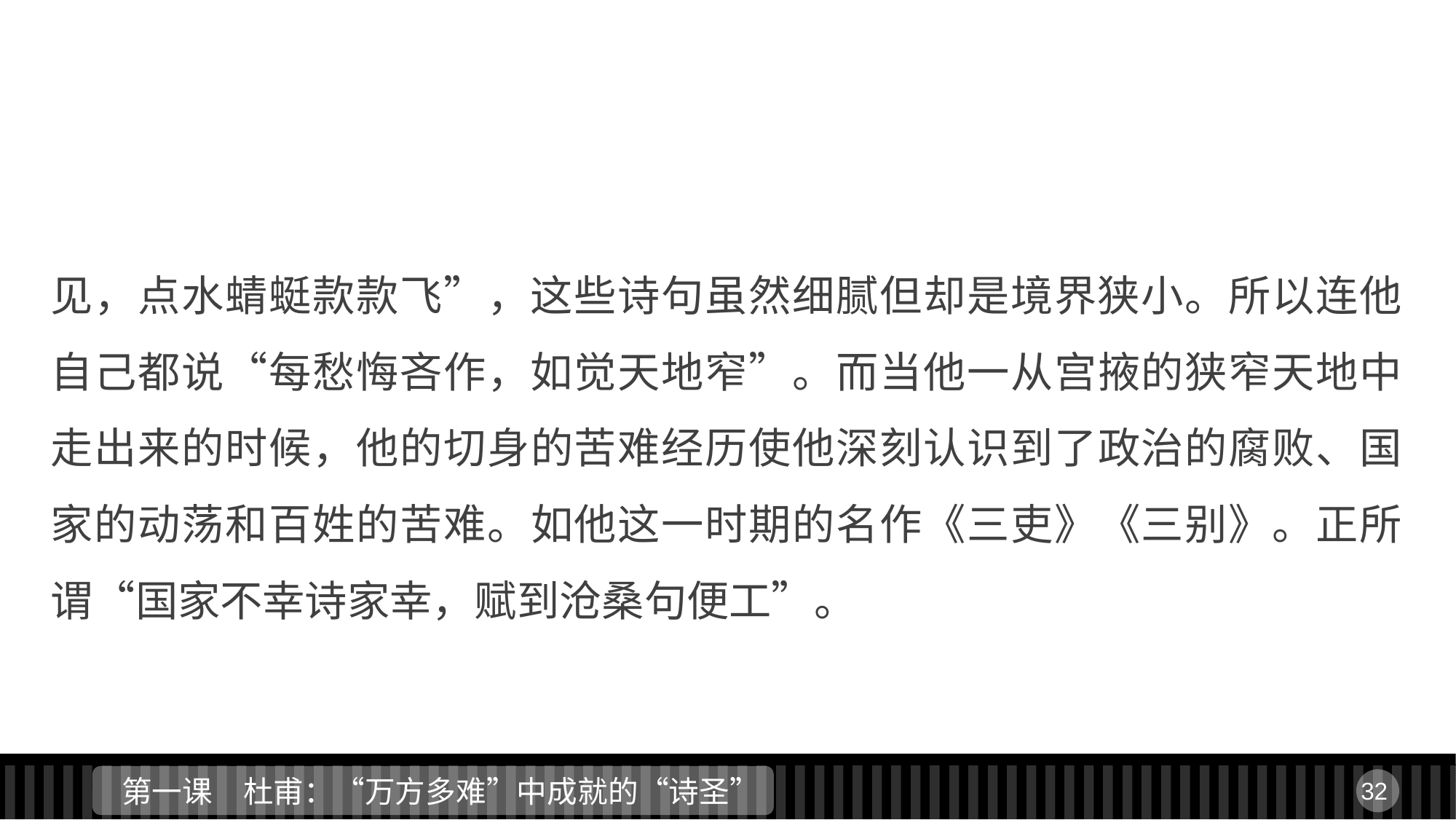

见，点水蜻蜓款款飞”，这些诗句虽然细腻但却是境界狭小。所以连他自己都说“每愁悔吝作，如觉天地窄”。而当他一从宫掖的狭窄天地中走出来的时候，他的切身的苦难经历使他深刻认识到了政治的腐败、国家的动荡和百姓的苦难。如他这一时期的名作《三吏》《三别》。正所谓“国家不幸诗家幸，赋到沧桑句便工”。